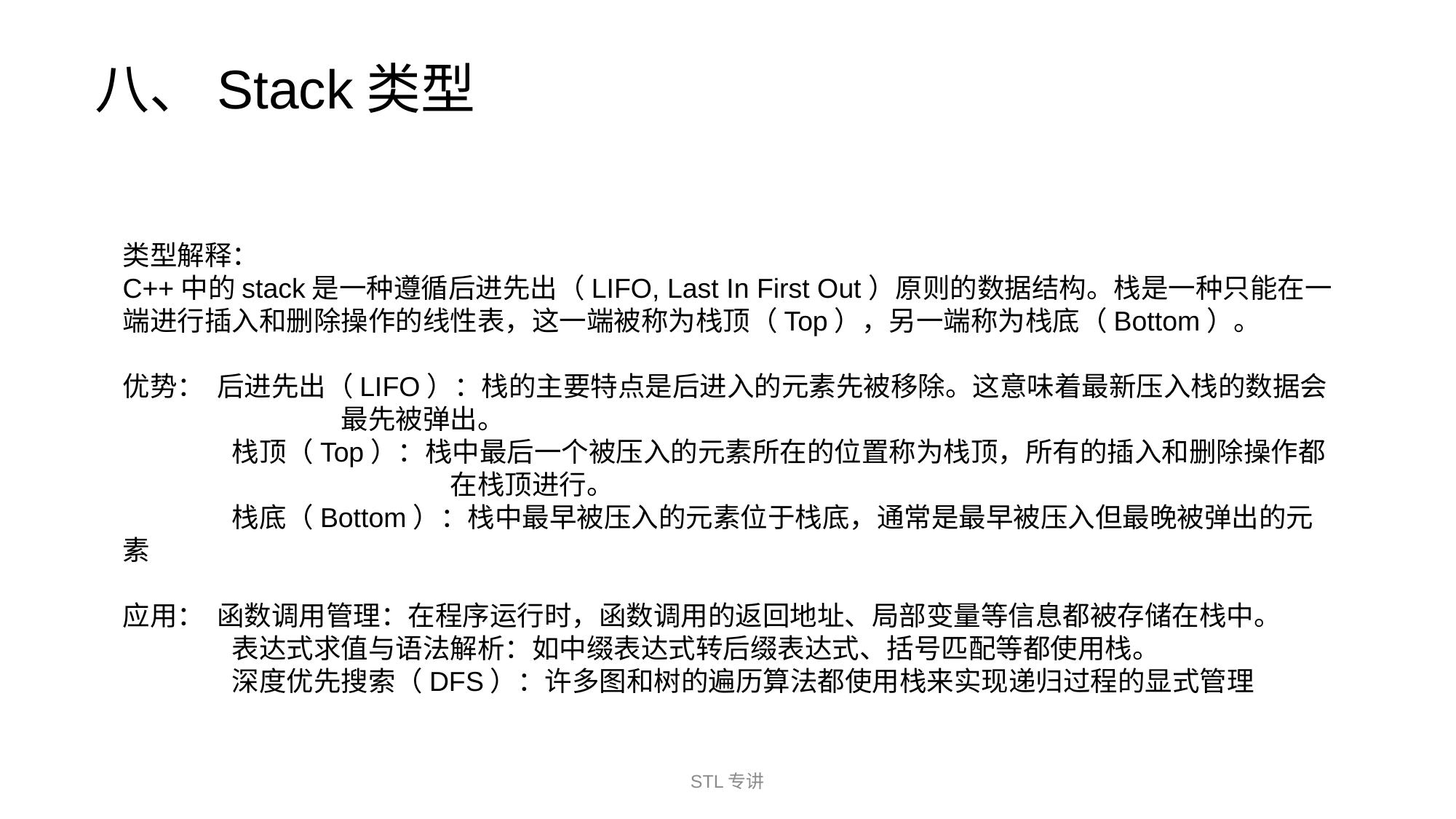

八、Stack类型
类型解释：
‌C++中的stack是一种遵循后进先出（LIFO, Last In First Out）原则的数据结构‌。栈是一种只能在一端进行插入和删除操作的线性表，这一端被称为栈顶（Top），另一端称为栈底（Bottom）。

优势：  ‌后进先出（LIFO）‌：栈的主要特点是后进入的元素先被移除。这意味着最新压入栈的数据会		最先被弹出。
‌	栈顶（Top）‌：栈中最后一个被压入的元素所在的位置称为栈顶，所有的插入和删除操作都			在栈顶进行。
‌	栈底（Bottom）‌：栈中最早被压入的元素位于栈底，通常是最早被压入但最晚被弹出的元素‌

应用：  ‌函数调用管理‌：在程序运行时，函数调用的返回地址、局部变量等信息都被存储在栈中。
‌	表达式求值与语法解析‌：如中缀表达式转后缀表达式、括号匹配等都使用栈。
‌	深度优先搜索（DFS）‌：许多图和树的遍历算法都使用栈来实现递归过程的显式管理‌

STL专讲
42